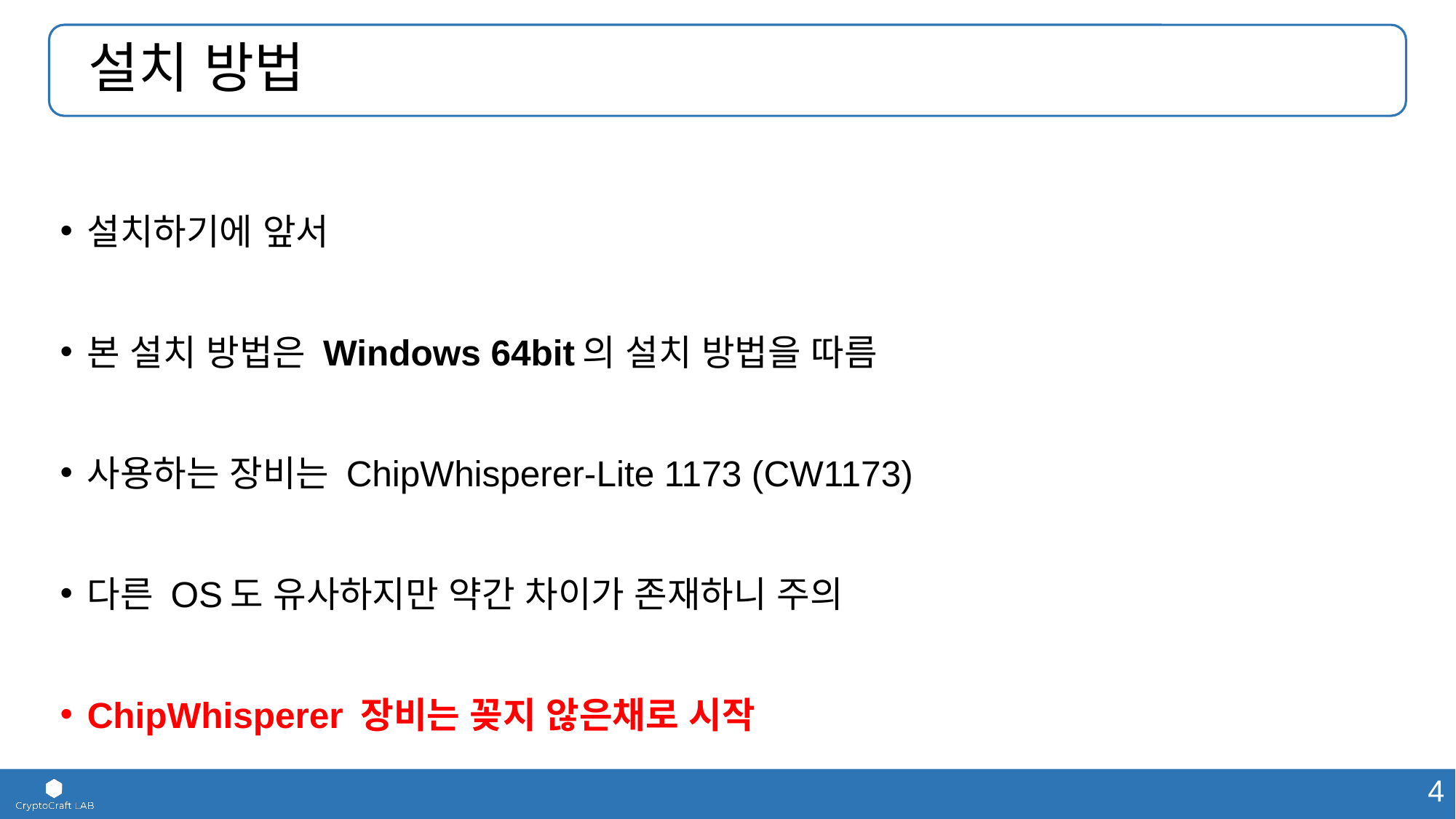

# 설치 방법
설치하기에 앞서
본 설치 방법은 Windows 64bit의 설치 방법을 따름
사용하는 장비는 ChipWhisperer-Lite 1173 (CW1173)
다른 OS도 유사하지만 약간 차이가 존재하니 주의
ChipWhisperer 장비는 꽂지 않은채로 시작